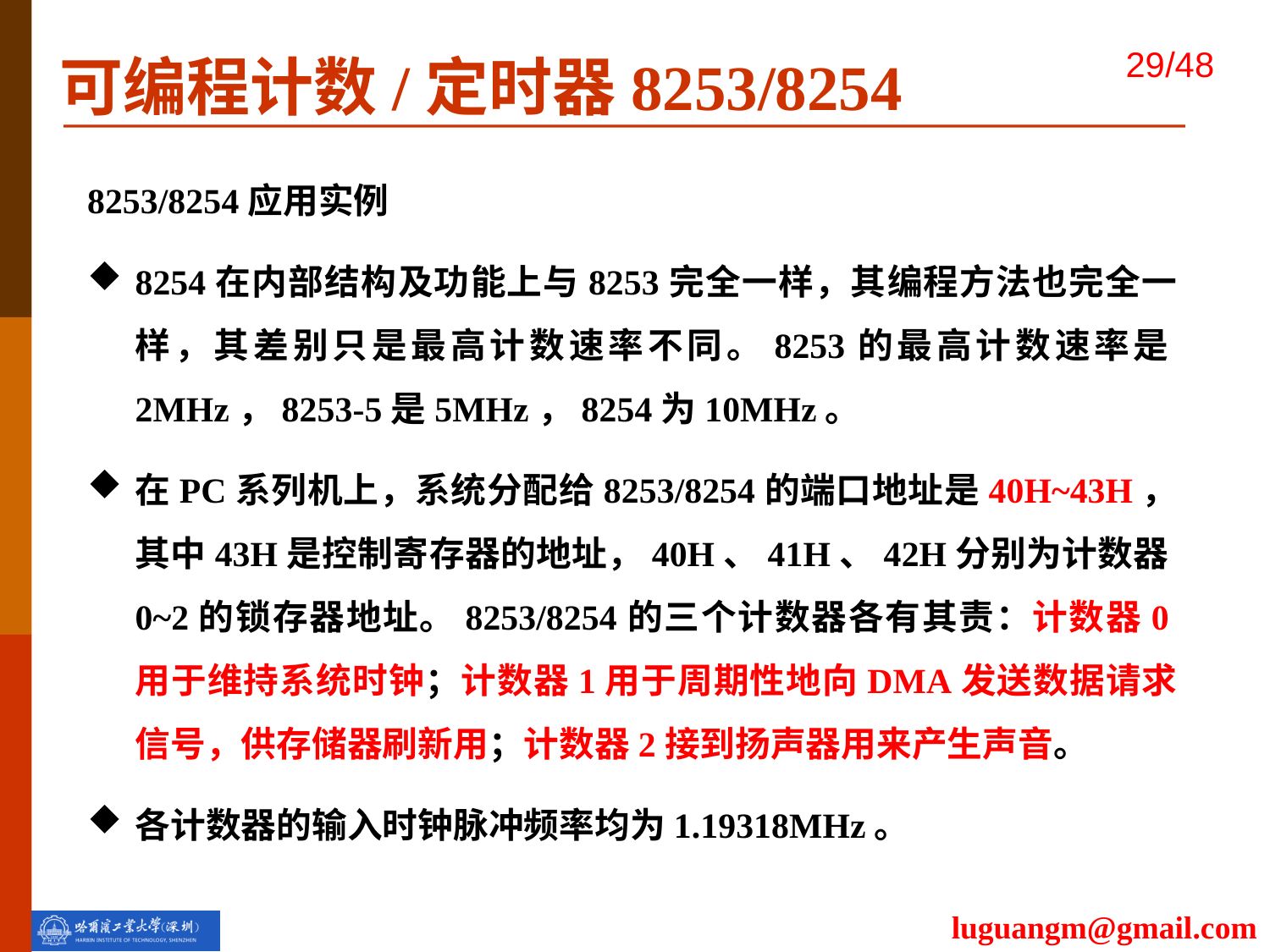

可编程计数/定时器8253/8254
8253/8254应用实例
8254在内部结构及功能上与8253完全一样，其编程方法也完全一样，其差别只是最高计数速率不同。8253的最高计数速率是2MHz，8253-5是5MHz，8254为10MHz。
在PC系列机上，系统分配给8253/8254的端口地址是40H~43H，其中43H是控制寄存器的地址，40H、41H、42H分别为计数器0~2的锁存器地址。8253/8254的三个计数器各有其责：计数器0用于维持系统时钟；计数器1用于周期性地向DMA发送数据请求信号，供存储器刷新用；计数器2接到扬声器用来产生声音。
各计数器的输入时钟脉冲频率均为1.19318MHz。